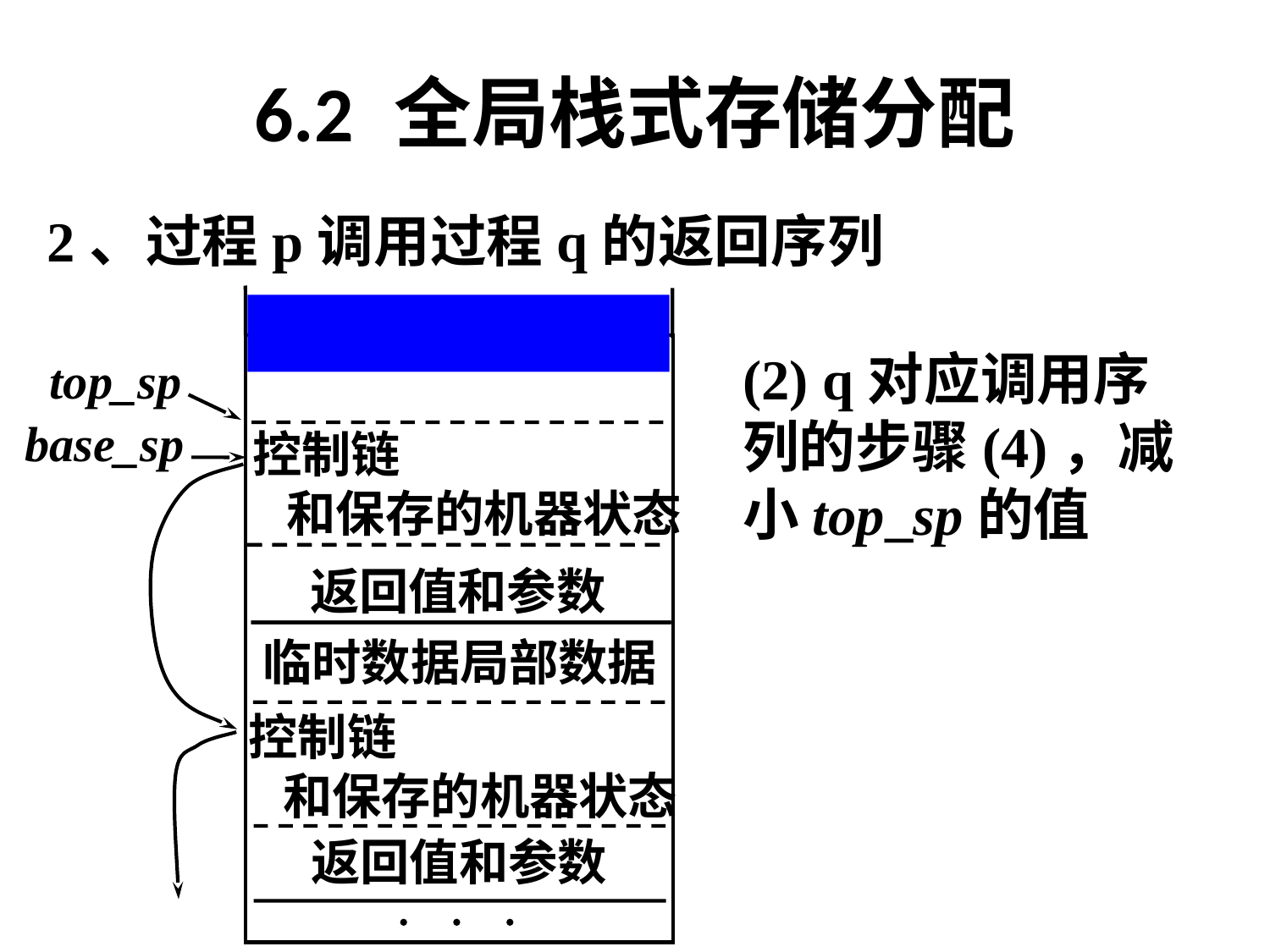

# 6.2 全局栈式存储分配
2、过程p调用过程q的返回序列

top_sp

base_sp
控制链
  和保存的机器状态

返回值和参数
临时数据局部数据

控制链
  和保存的机器状态

返回值和参数

⋅  ⋅  ⋅

(2) q对应调用序列的步骤(4)，减小top_sp的值